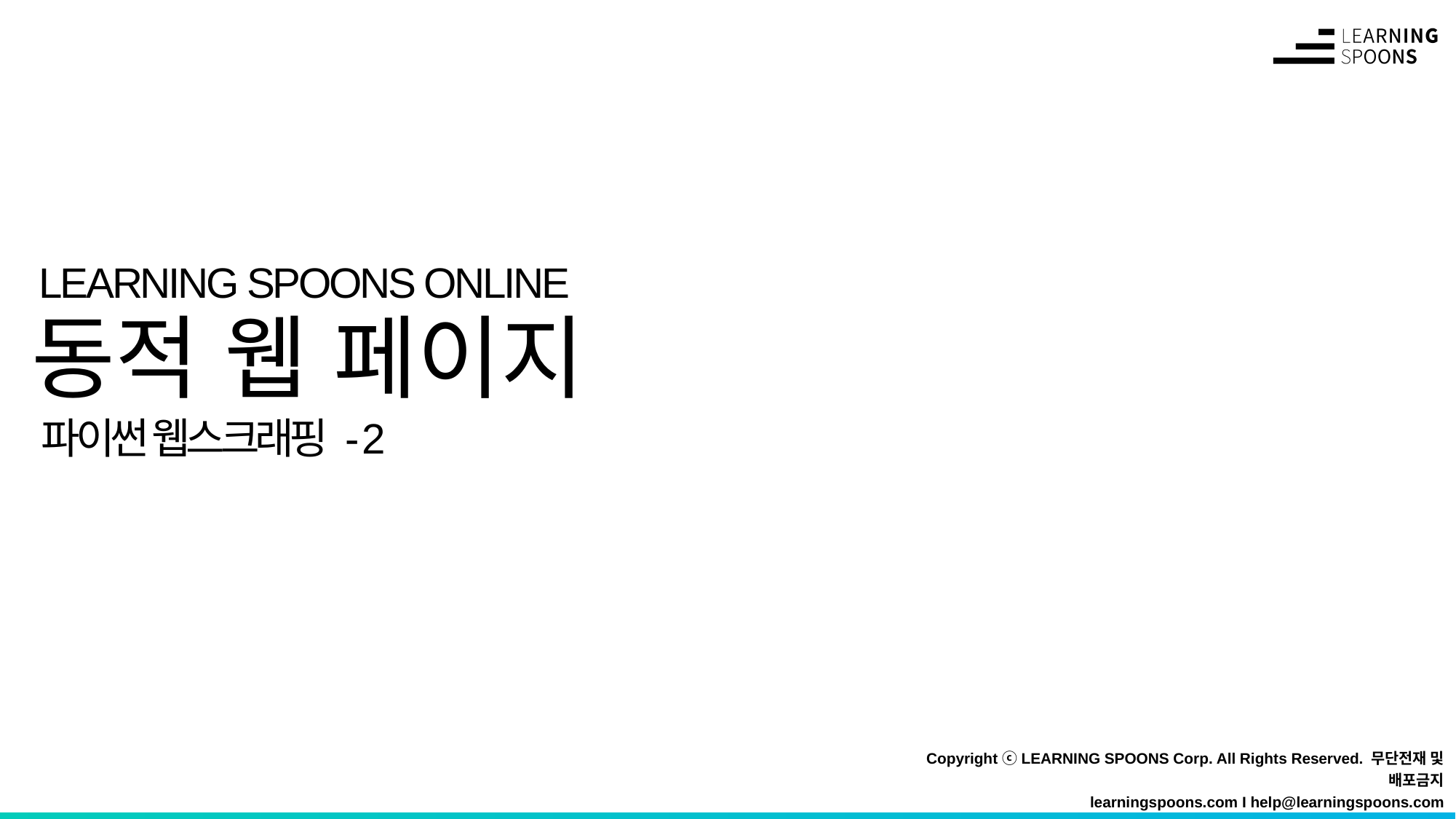

# 동적 웹 페이지
파이썬 웹스크래핑 - 2